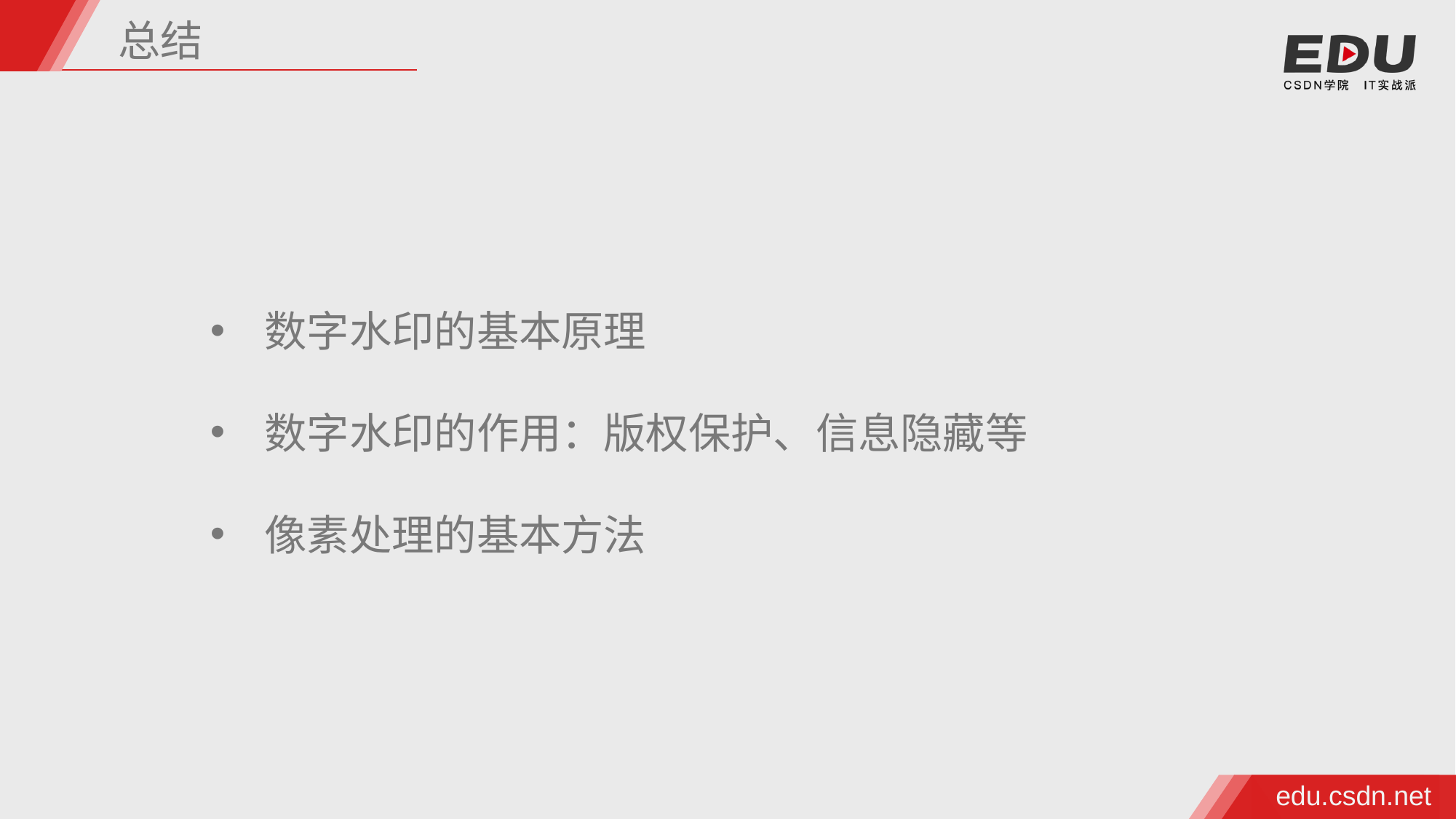

总结
数字水印的基本原理
数字水印的作用：版权保护、信息隐藏等
像素处理的基本方法